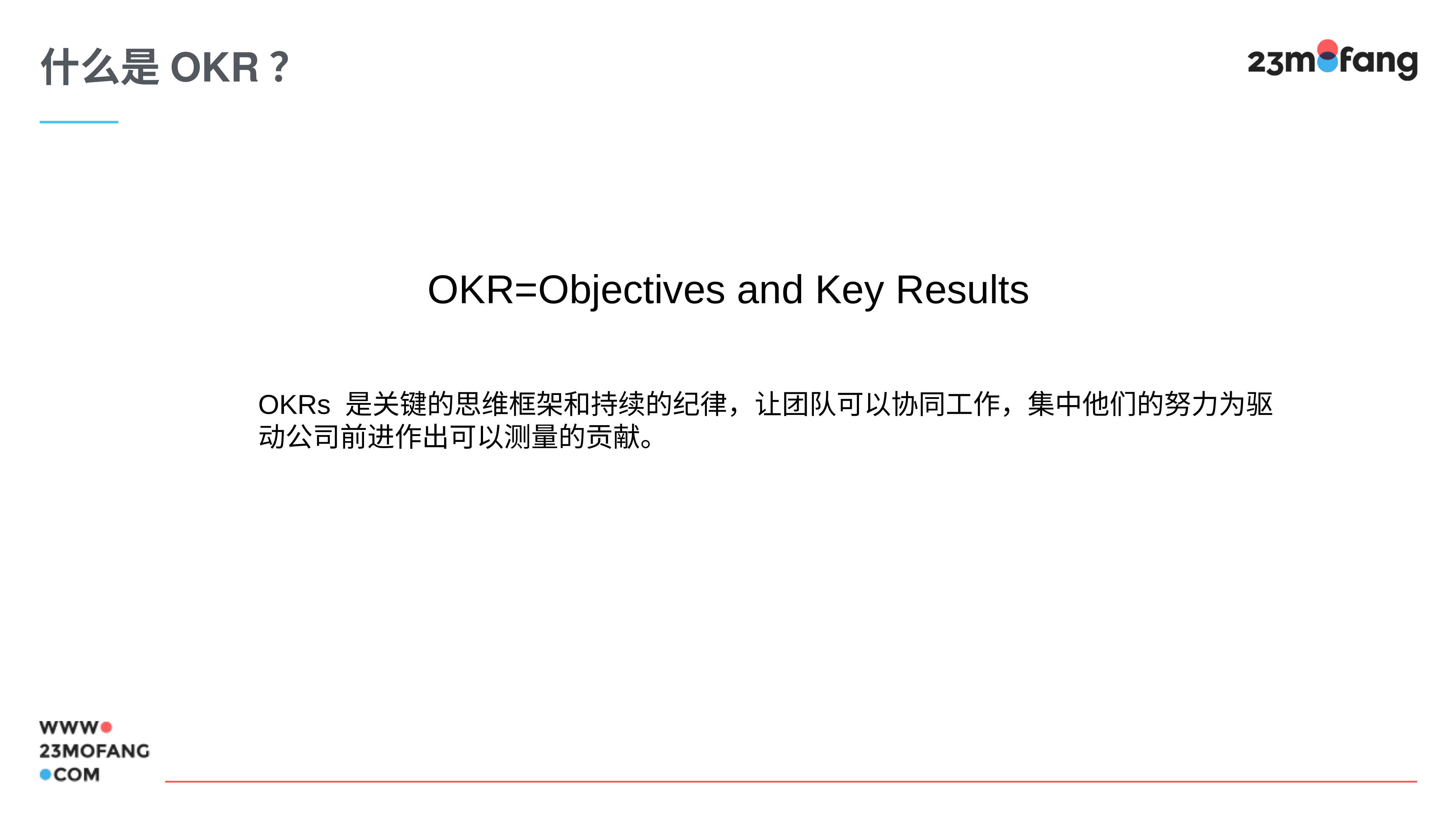

什么是OKR？

OKR=Objectives and Key Results
OKRs 是关键的思维框架和持续的纪律，让团队可以协同工作，集中他们的努力为驱动公司前进作出可以测量的贡献。